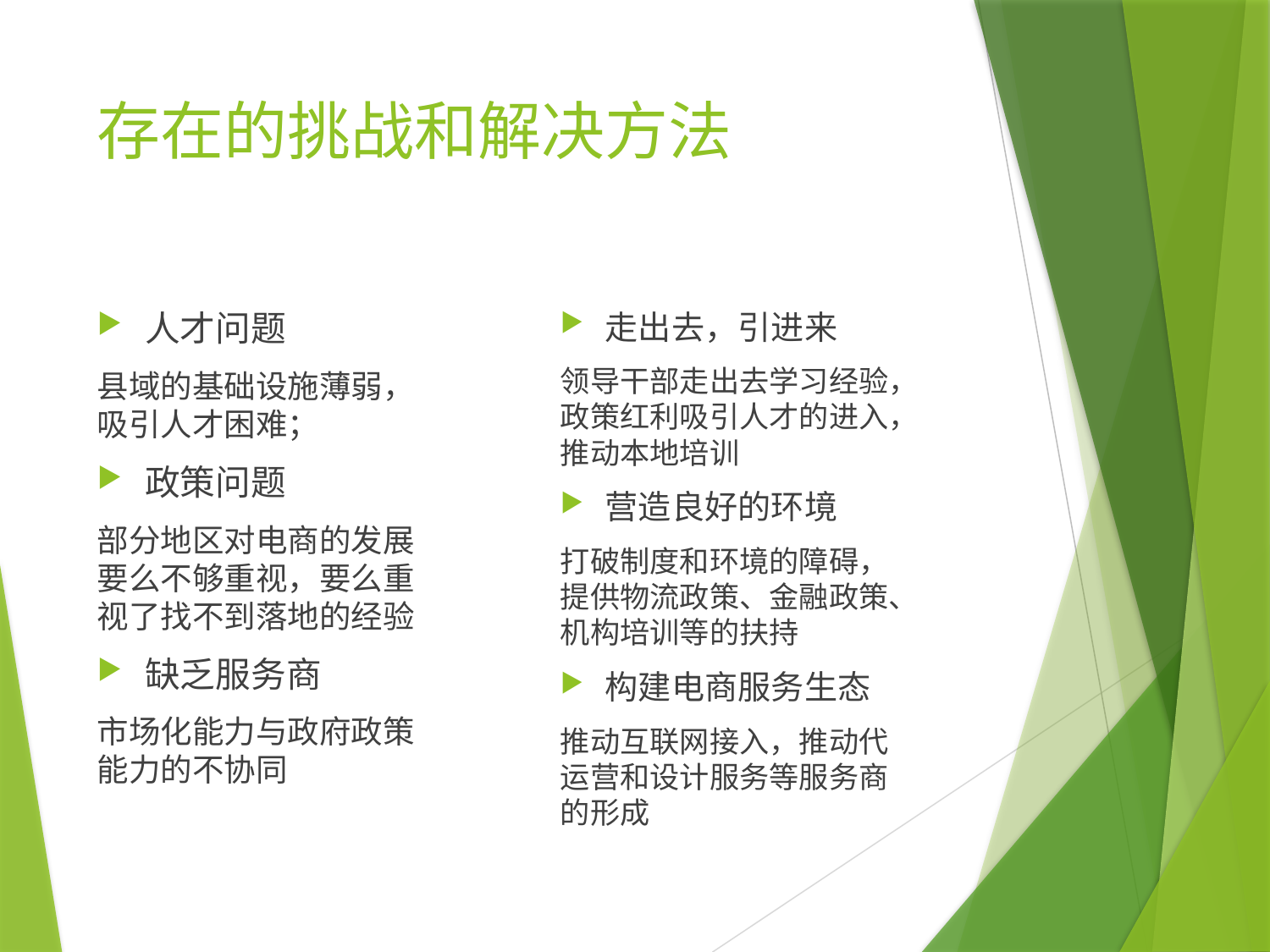

# 存在的挑战和解决方法
人才问题
县域的基础设施薄弱，吸引人才困难；
政策问题
部分地区对电商的发展要么不够重视，要么重视了找不到落地的经验
缺乏服务商
市场化能力与政府政策能力的不协同
走出去，引进来
领导干部走出去学习经验，政策红利吸引人才的进入，推动本地培训
营造良好的环境
打破制度和环境的障碍，提供物流政策、金融政策、机构培训等的扶持
构建电商服务生态
推动互联网接入，推动代运营和设计服务等服务商的形成